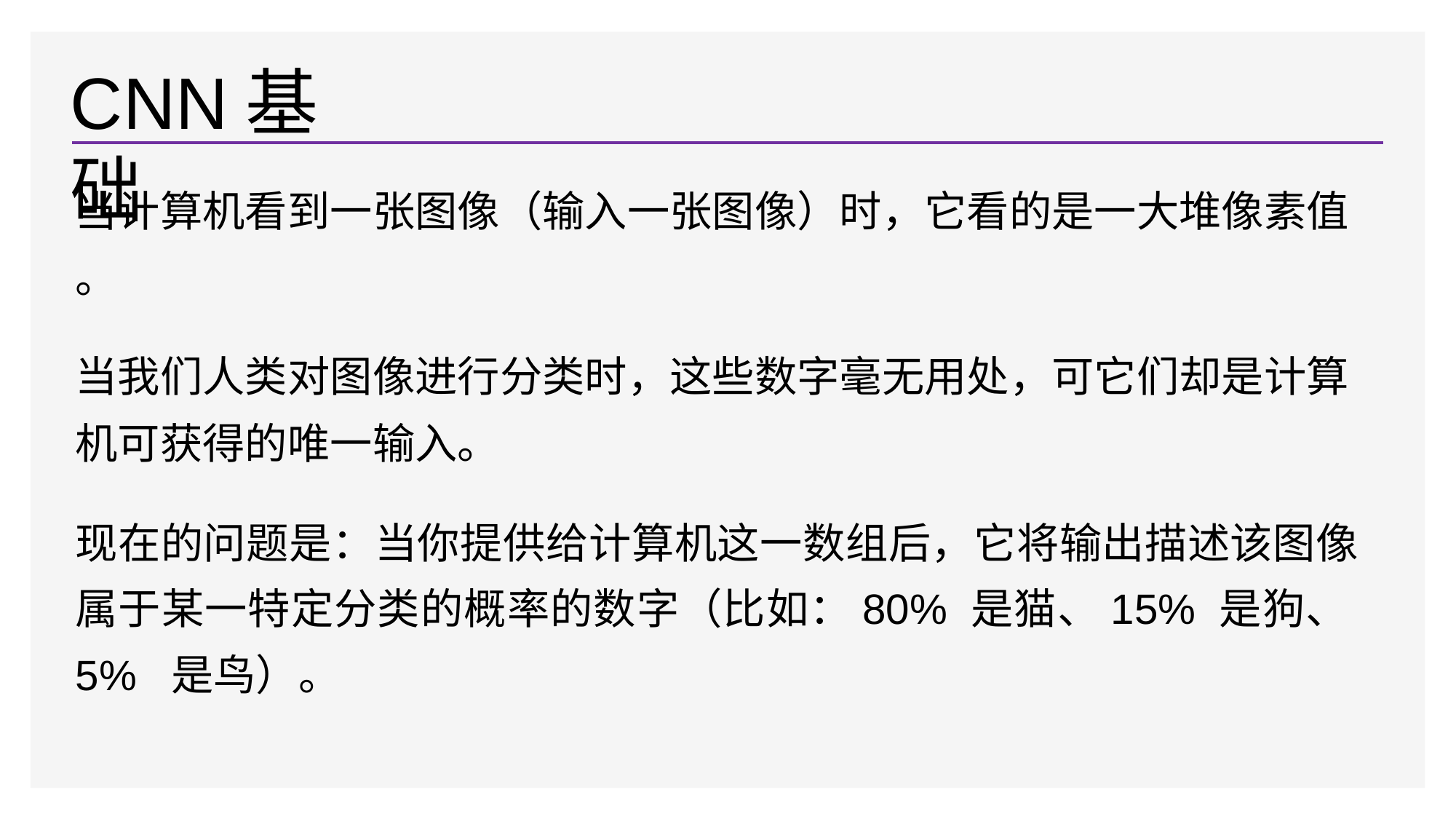

# CNN基础
当计算机看到一张图像（输入一张图像）时，它看的是一大堆像素值
。
当我们人类对图像进行分类时，这些数字毫无用处，可它们却是计算 机可获得的唯一输入。
现在的问题是：当你提供给计算机这一数组后，它将输出描述该图像 属于某一特定分类的概率的数字（比如：80% 是猫、15% 是狗、5%  是鸟）。